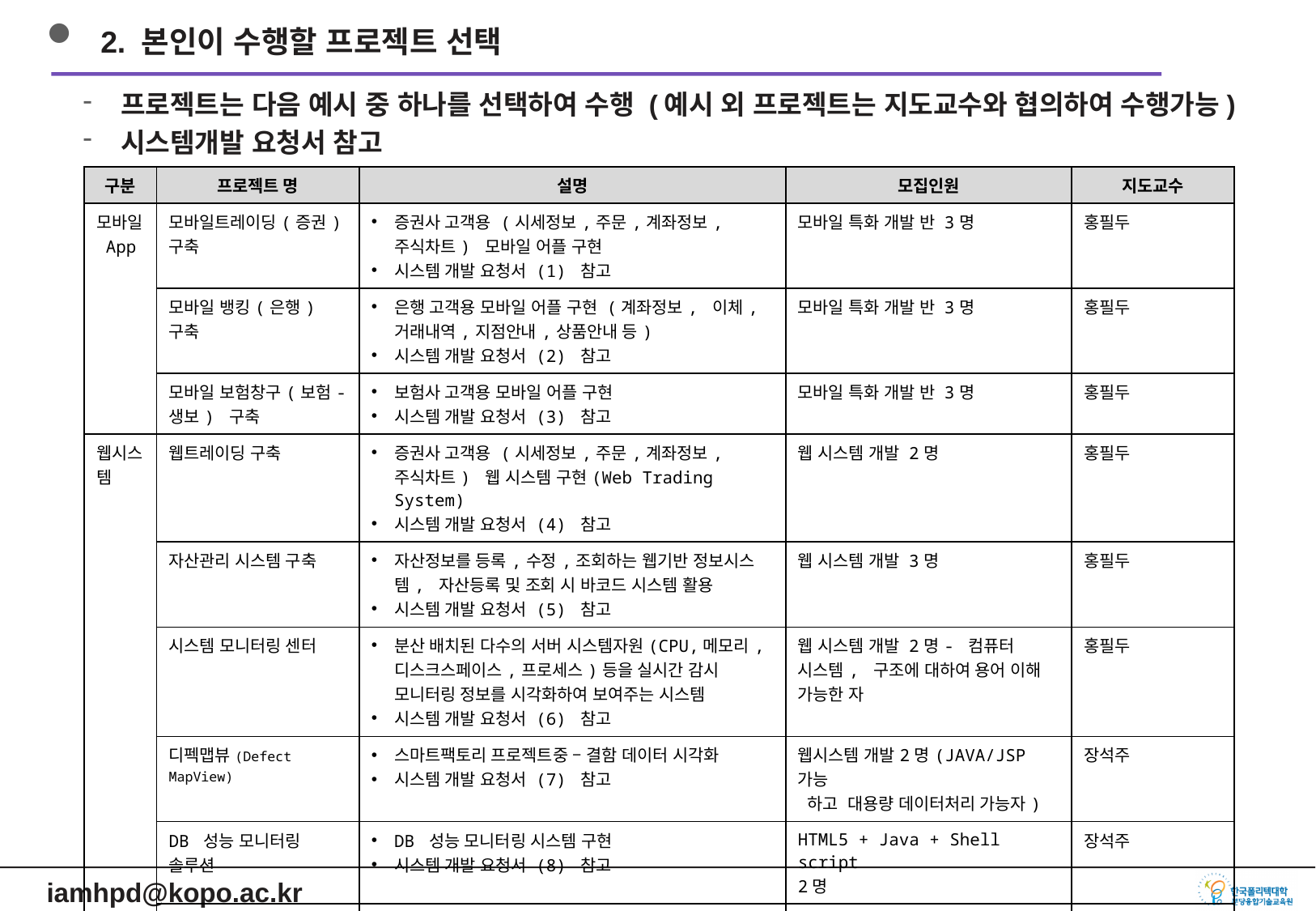

2. 본인이 수행할 프로젝트 선택
프로젝트는 다음 예시 중 하나를 선택하여 수행 (예시 외 프로젝트는 지도교수와 협의하여 수행가능)
시스템개발 요청서 참고
| 구분 | 프로젝트 명 | 설명 | 모집인원 | 지도교수 |
| --- | --- | --- | --- | --- |
| 모바일 App | 모바일트레이딩(증권) 구축 | 증권사 고객용 (시세정보,주문,계좌정보,주식차트) 모바일 어플 구현 시스템 개발 요청서 (1) 참고 | 모바일 특화 개발 반 3명 | 홍필두 |
|  | 모바일 뱅킹(은행) 구축 | 은행 고객용 모바일 어플 구현 (계좌정보, 이체,거래내역,지점안내,상품안내 등) 시스템 개발 요청서 (2) 참고 | 모바일 특화 개발 반 3명 | 홍필두 |
|  | 모바일 보험창구(보험-생보) 구축 | 보험사 고객용 모바일 어플 구현 시스템 개발 요청서 (3) 참고 | 모바일 특화 개발 반 3명 | 홍필두 |
| 웹시스템 | 웹트레이딩 구축 | 증권사 고객용 (시세정보,주문,계좌정보,주식차트) 웹 시스템 구현(Web Trading System) 시스템 개발 요청서 (4) 참고 | 웹 시스템 개발 2명 | 홍필두 |
|  | 자산관리 시스템 구축 | 자산정보를 등록,수정,조회하는 웹기반 정보시스템, 자산등록 및 조회 시 바코드 시스템 활용 시스템 개발 요청서 (5) 참고 | 웹 시스템 개발 3명 | 홍필두 |
|  | 시스템 모니터링 센터 | 분산 배치된 다수의 서버 시스템자원(CPU,메모리,디스크스페이스,프로세스)등을 실시간 감시 모니터링 정보를 시각화하여 보여주는 시스템 시스템 개발 요청서 (6) 참고 | 웹 시스템 개발 2명- 컴퓨터 시스템, 구조에 대하여 용어 이해 가능한 자 | 홍필두 |
|  | 디펙맵뷰(Defect MapView) | 스마트팩토리 프로젝트중 – 결함 데이터 시각화 시스템 개발 요청서 (7) 참고 | 웹시스템 개발2명(JAVA/JSP 가능 하고 대용량 데이터처리 가능자) | 장석주 |
|  | DB 성능 모니터링 솔루션 | DB 성능 모니터링 시스템 구현 시스템 개발 요청서 (8) 참고 | HTML5 + Java + Shell script 2명 | 장석주 |
|  | 웹크롤러 (Web Crawler) | 웹크롤러를 통한 금융 데이터 수집 시스템 구축 시스템 개발 요청서 (9) 참고 | 파이썬 +Java+ 대용량 DB 2명 | 장석주 |
|  | RTMS 서버 구축 | RTMS(Rawdata Transformation Management Server) 시스템 개발 요청서 (10) 참고 | Java + File 처리 + DB 2명 | 장석주 |